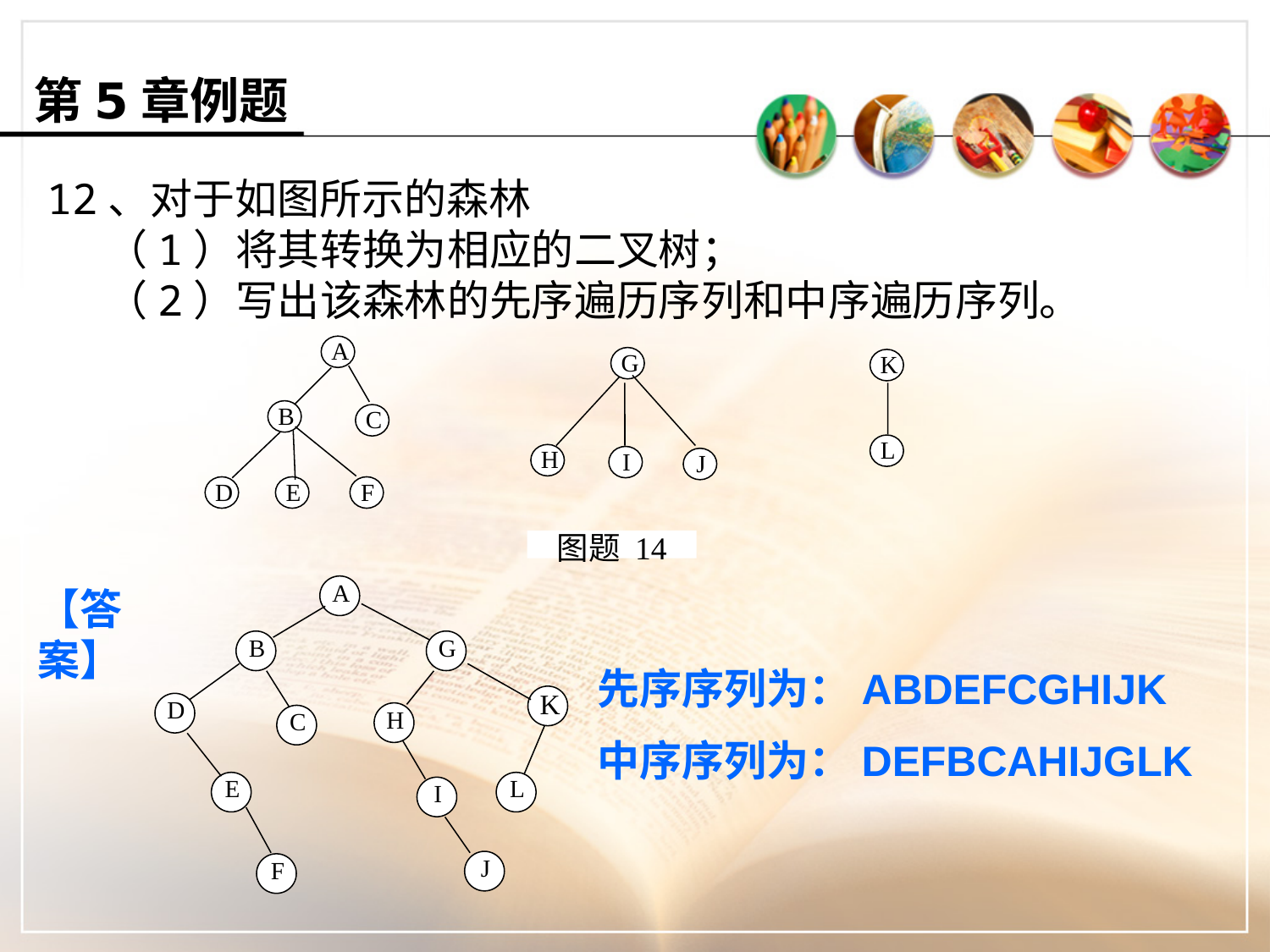

第5章例题
12、对于如图所示的森林
     （1）将其转换为相应的二叉树；
     （2）写出该森林的先序遍历序列和中序遍历序列。

A

G

K

B

C

L

H

I

J

D

E

F
图题 14
【答案】

A

B

G

K

D

H

C

E

L

I

J

F
先序序列为：ABDEFCGHIJK
中序序列为：DEFBCAHIJGLK